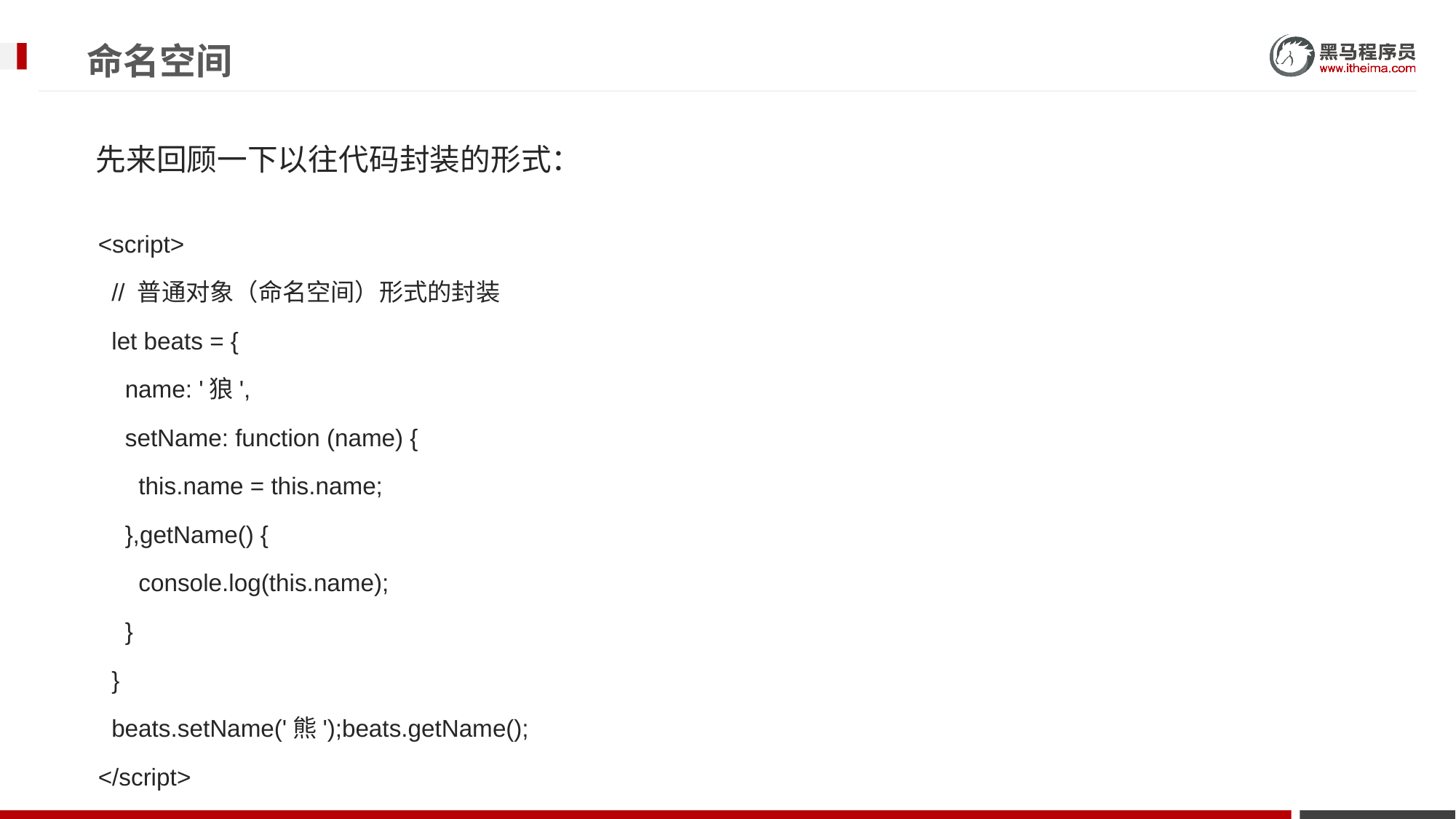

# 命名空间
先来回顾一下以往代码封装的形式：
<script>
  // 普通对象（命名空间）形式的封装
  let beats = {
    name: '狼',
    setName: function (name) {
      this.name = this.name;
    },getName() {
      console.log(this.name);
    }
  }
  beats.setName('熊');beats.getName();
</script>